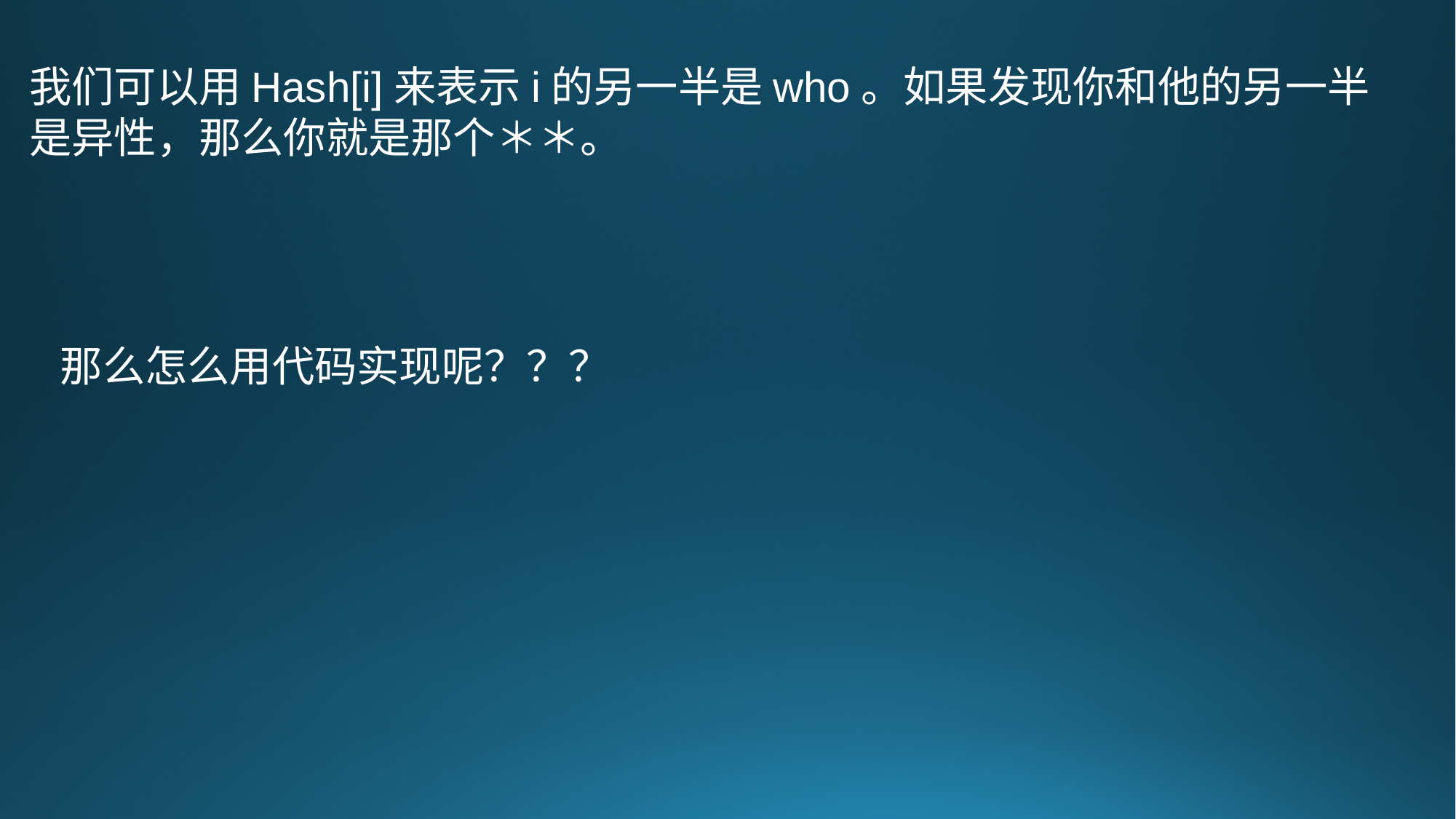

我们可以用Hash[i]来表示i的另一半是who。如果发现你和他的另一半
是异性，那么你就是那个＊＊。
那么怎么用代码实现呢？？？